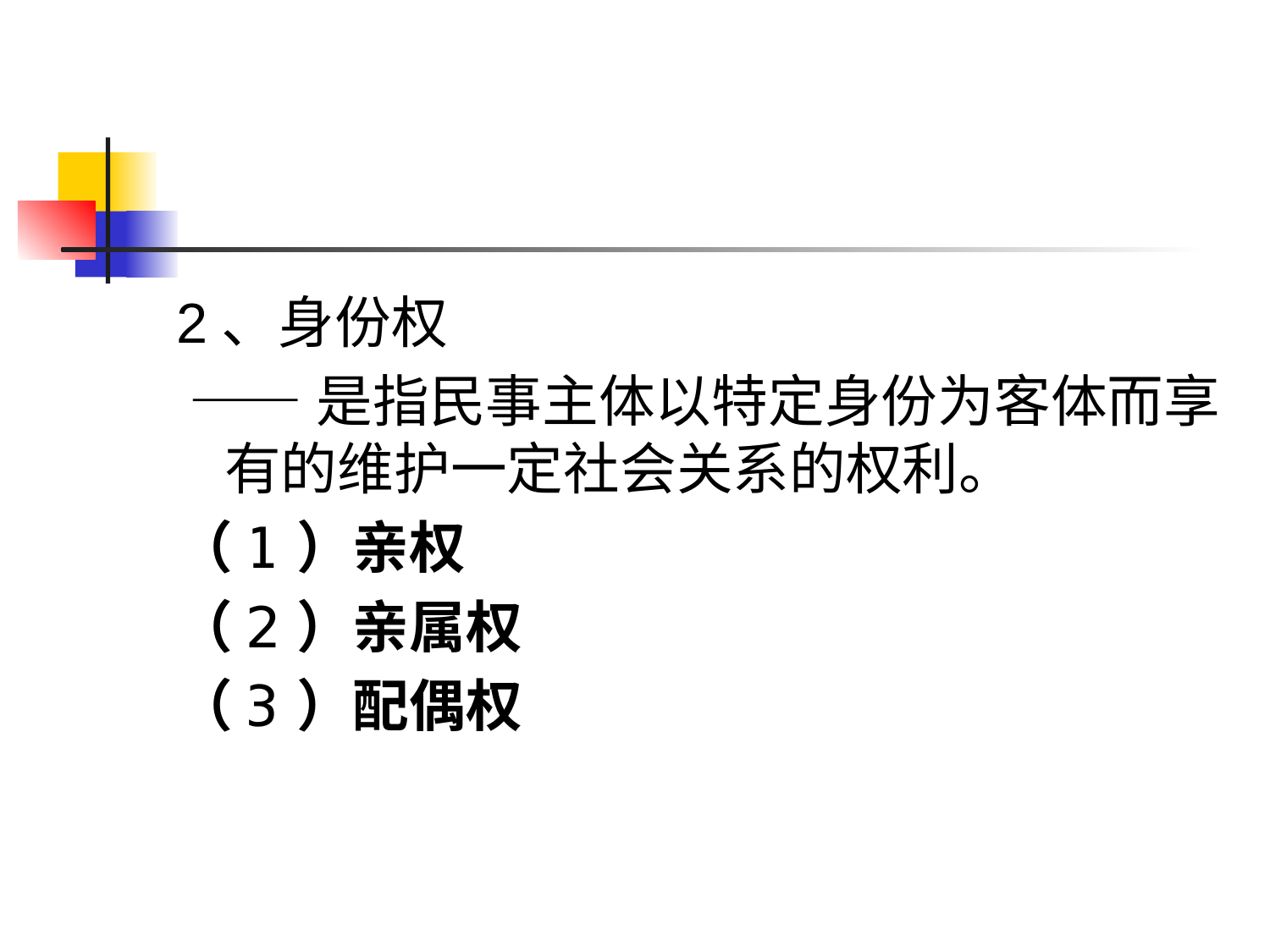

#
2、身份权
 ——是指民事主体以特定身份为客体而享有的维护一定社会关系的权利。
（1）亲权
（2）亲属权
（3）配偶权